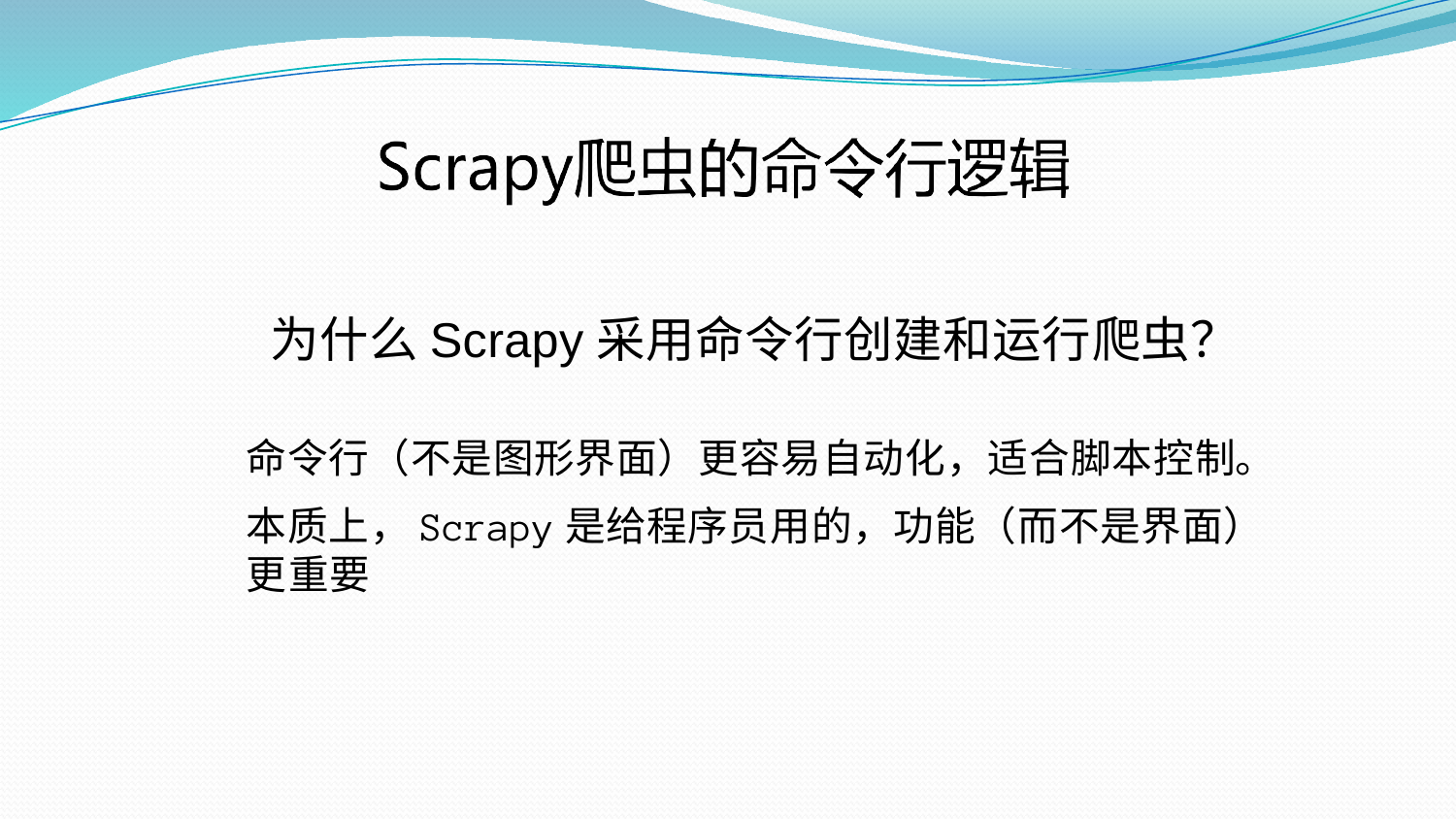

为什么Scrapy采用命令行创建和运行爬虫？
命令行（不是图形界面）更容易自动化，适合脚本控制。
本质上，Scrapy是给程序员用的，功能（而不是界面）更重要